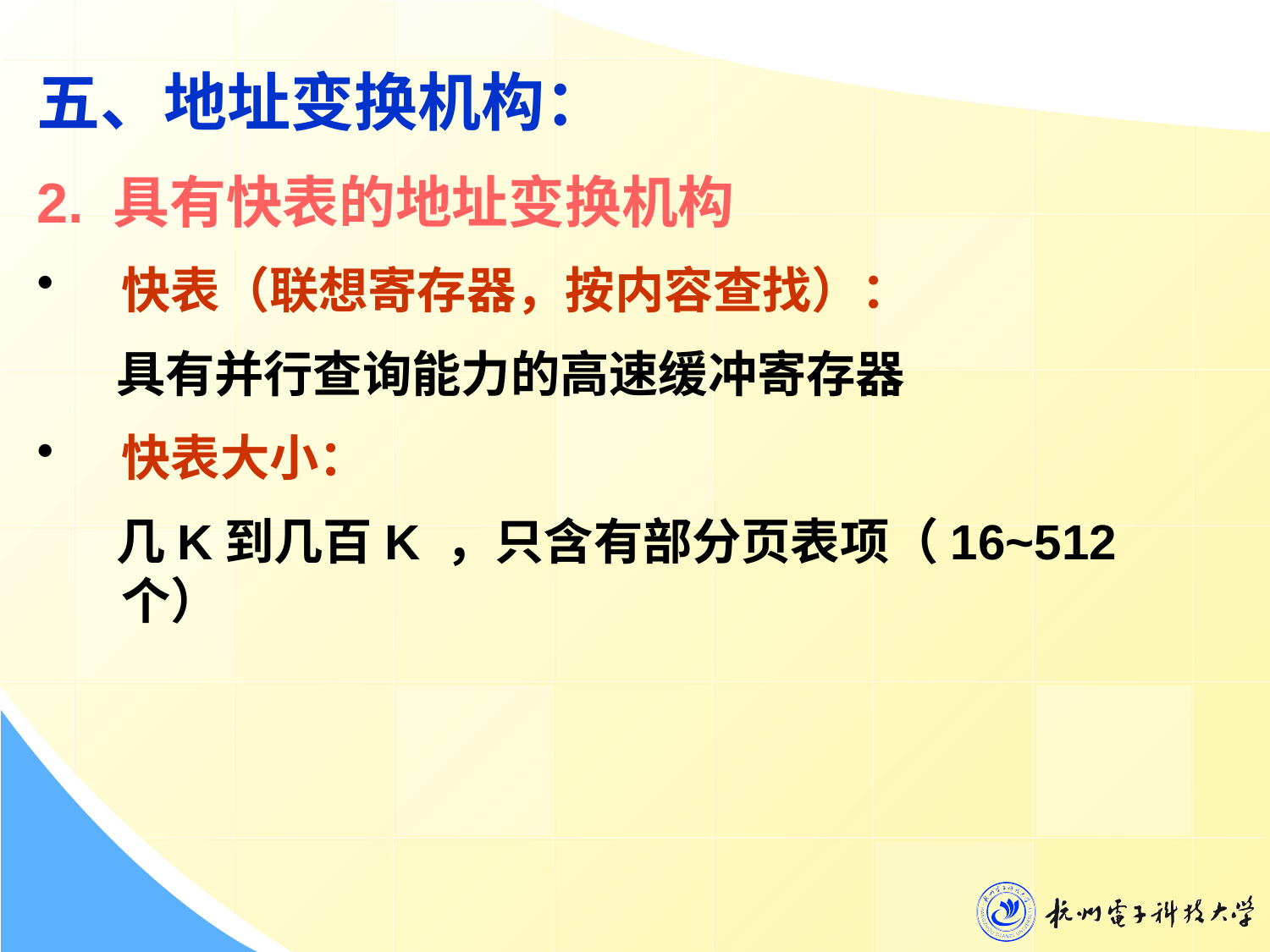

五、地址变换机构：
2. 具有快表的地址变换机构
快表（联想寄存器，按内容查找）：
      具有并行查询能力的高速缓冲寄存器
快表大小：
      几K到几百K ，只含有部分页表项（16~512个）